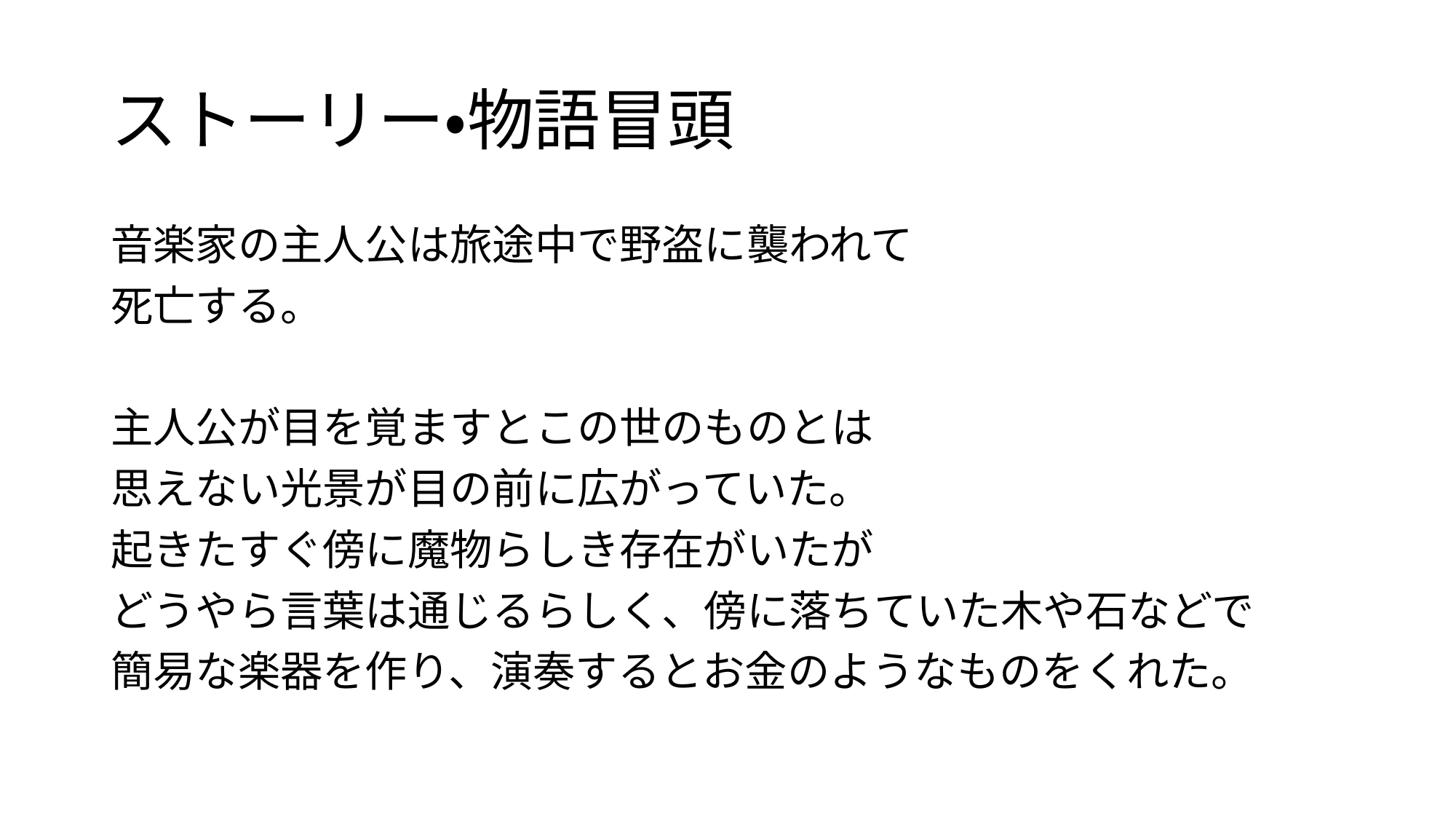

# ストーリー・物語冒頭
音楽家の主人公は旅途中で野盗に襲われて
死亡する。

主人公が目を覚ますとこの世のものとは
思えない光景が目の前に広がっていた。
起きたすぐ傍に魔物らしき存在がいたが
どうやら言葉は通じるらしく、傍に落ちていた木や石などで
簡易な楽器を作り、演奏するとお金のようなものをくれた。